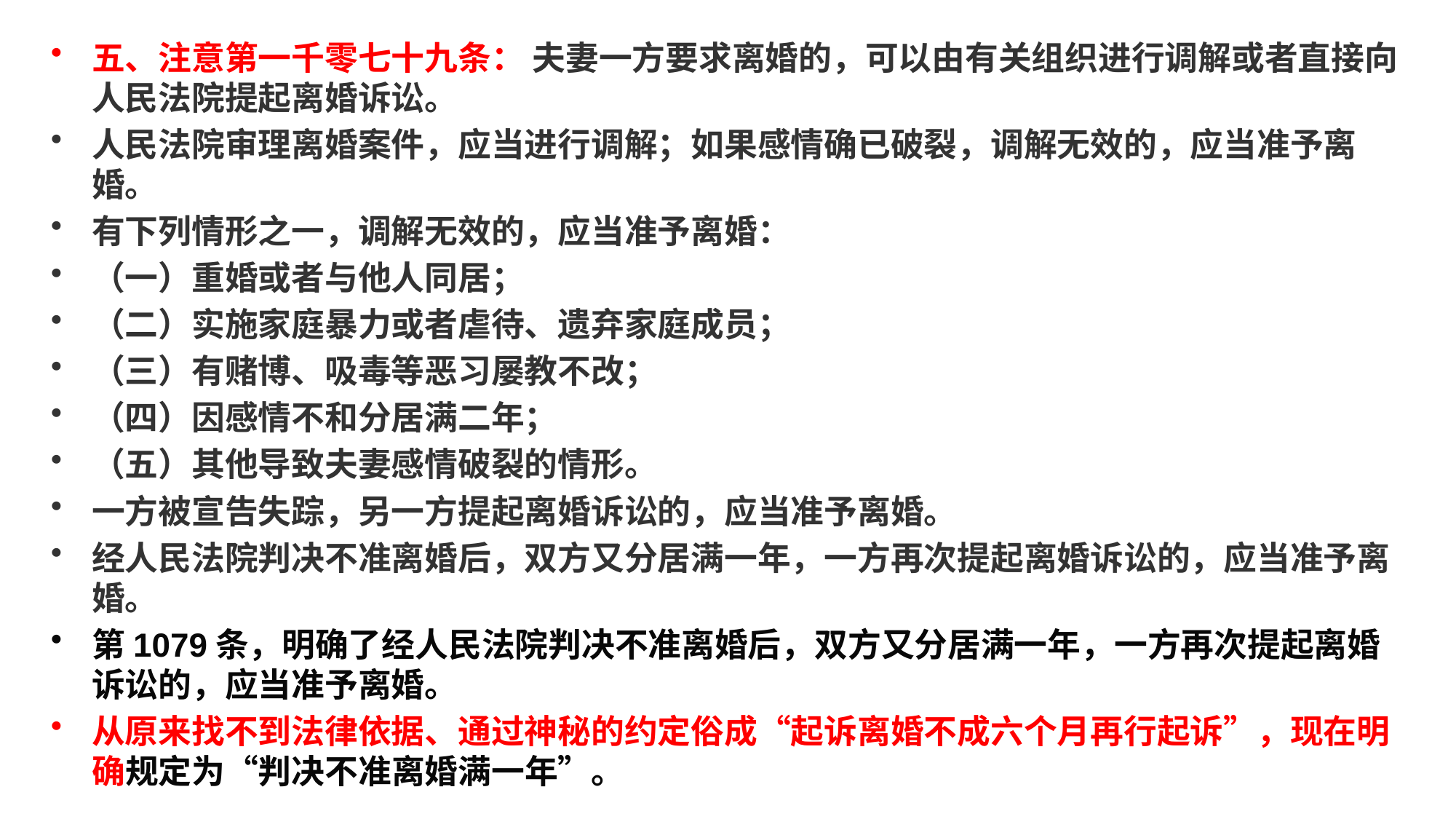

五、注意第一千零七十九条： 夫妻一方要求离婚的，可以由有关组织进行调解或者直接向人民法院提起离婚诉讼。
人民法院审理离婚案件，应当进行调解；如果感情确已破裂，调解无效的，应当准予离婚。
有下列情形之一，调解无效的，应当准予离婚：
（一）重婚或者与他人同居；
（二）实施家庭暴力或者虐待、遗弃家庭成员；
（三）有赌博、吸毒等恶习屡教不改；
（四）因感情不和分居满二年；
（五）其他导致夫妻感情破裂的情形。
一方被宣告失踪，另一方提起离婚诉讼的，应当准予离婚。
经人民法院判决不准离婚后，双方又分居满一年，一方再次提起离婚诉讼的，应当准予离婚。
第1079条，明确了经人民法院判决不准离婚后，双方又分居满一年，一方再次提起离婚诉讼的，应当准予离婚。
从原来找不到法律依据、通过神秘的约定俗成“起诉离婚不成六个月再行起诉”，现在明确规定为“判决不准离婚满一年”。